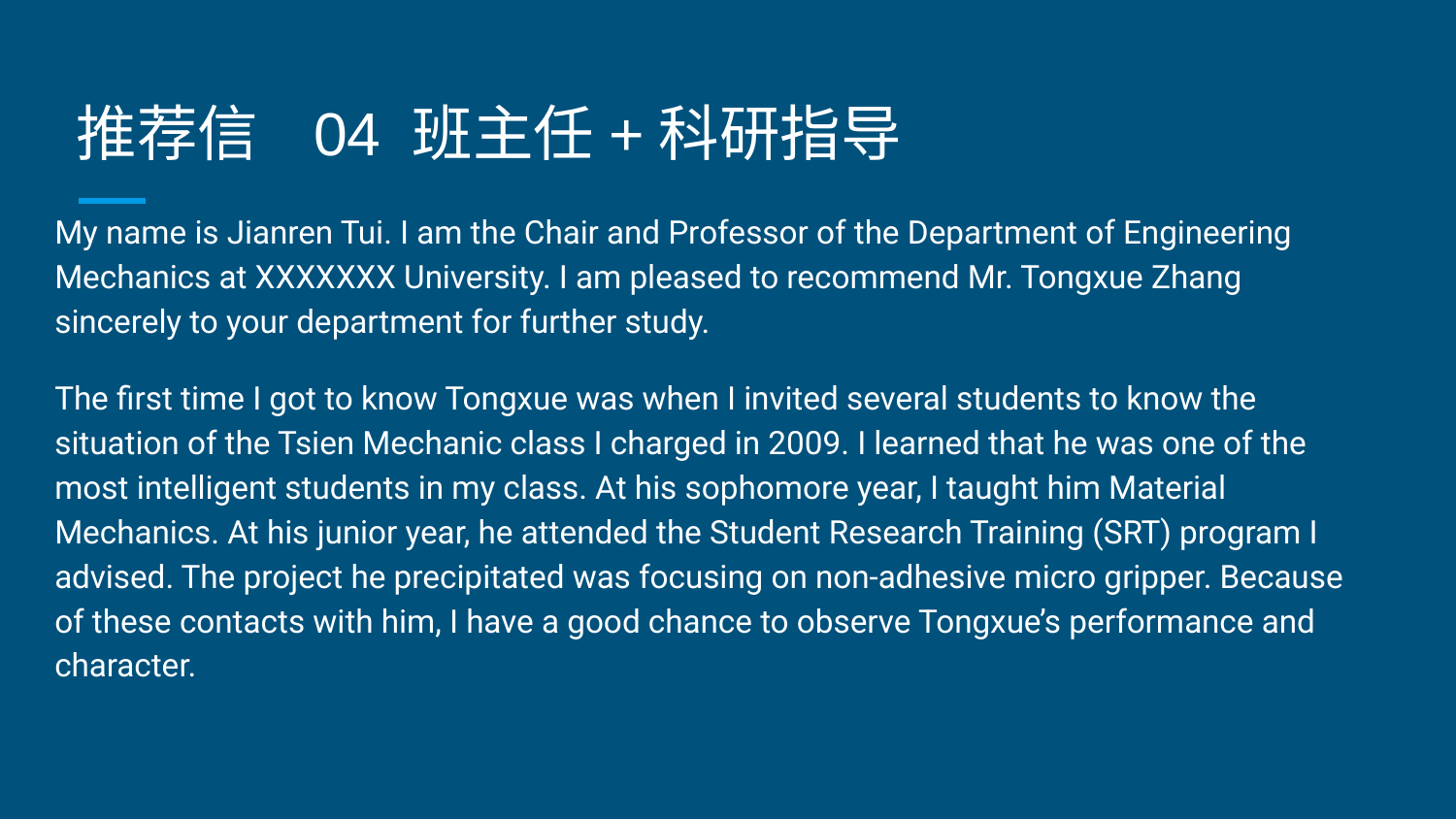

# 推荐信   04 班主任+科研指导
My name is Jianren Tui. I am the Chair and Professor of the Department of Engineering Mechanics at XXXXXXX University. I am pleased to recommend Mr. Tongxue Zhang sincerely to your department for further study.
The first time I got to know Tongxue was when I invited several students to know the situation of the Tsien Mechanic class I charged in 2009. I learned that he was one of the most intelligent students in my class. At his sophomore year, I taught him Material Mechanics. At his junior year, he attended the Student Research Training (SRT) program I advised. The project he precipitated was focusing on non-adhesive micro gripper. Because of these contacts with him, I have a good chance to observe Tongxue’s performance and character.